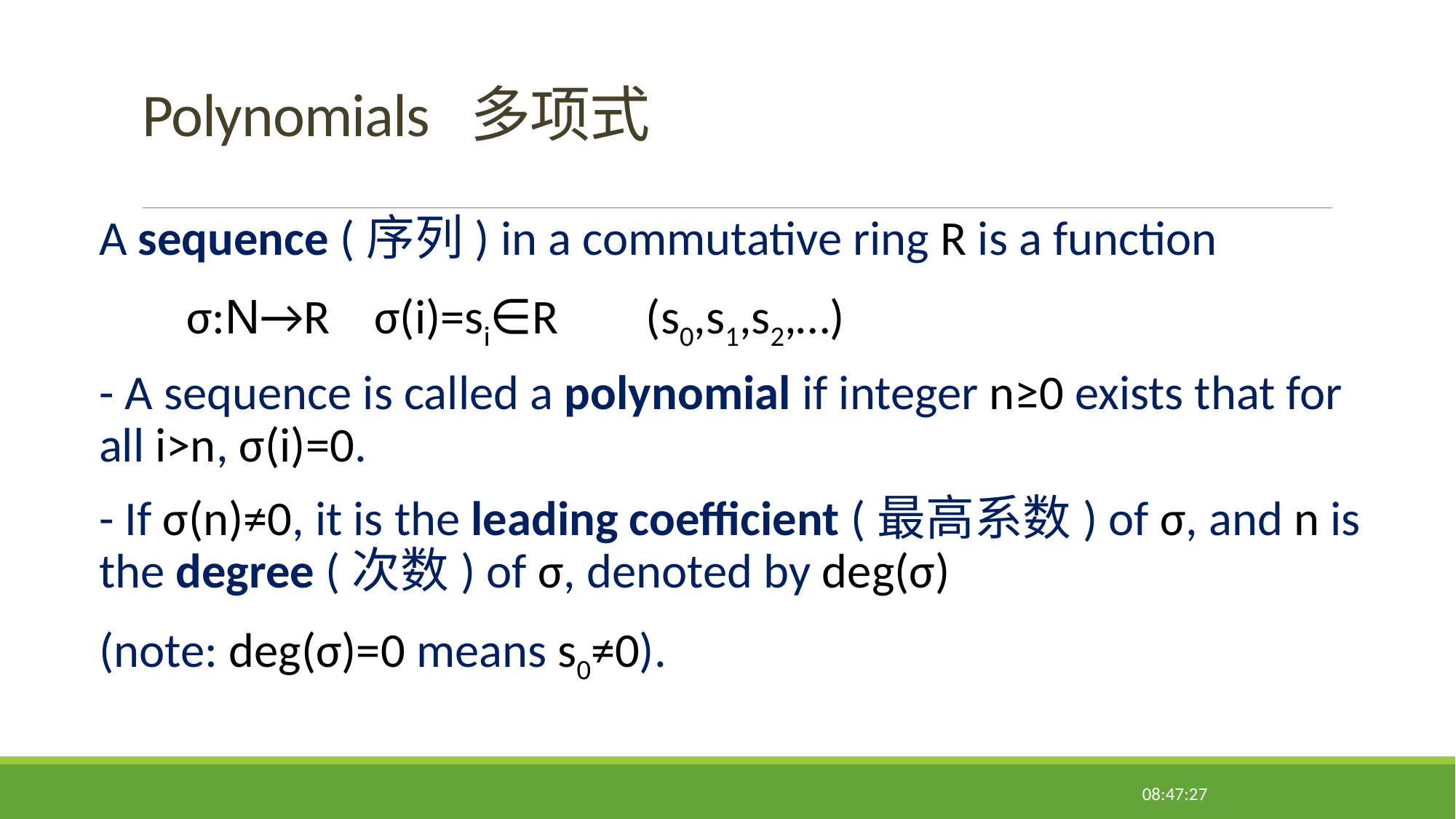

# Polynomials  多项式
A sequence (序列) in a commutative ring R is a function
        σ:N→R    σ(i)=si∈R        (s0,s1,s2,…)
- A sequence is called a polynomial if integer n≥0 exists that for all i>n, σ(i)=0.
- If σ(n)≠0, it is the leading coefficient (最高系数) of σ, and n is the degree (次数) of σ, denoted by deg(σ)
(note: deg(σ)=0 means s0≠0).
08:47:27